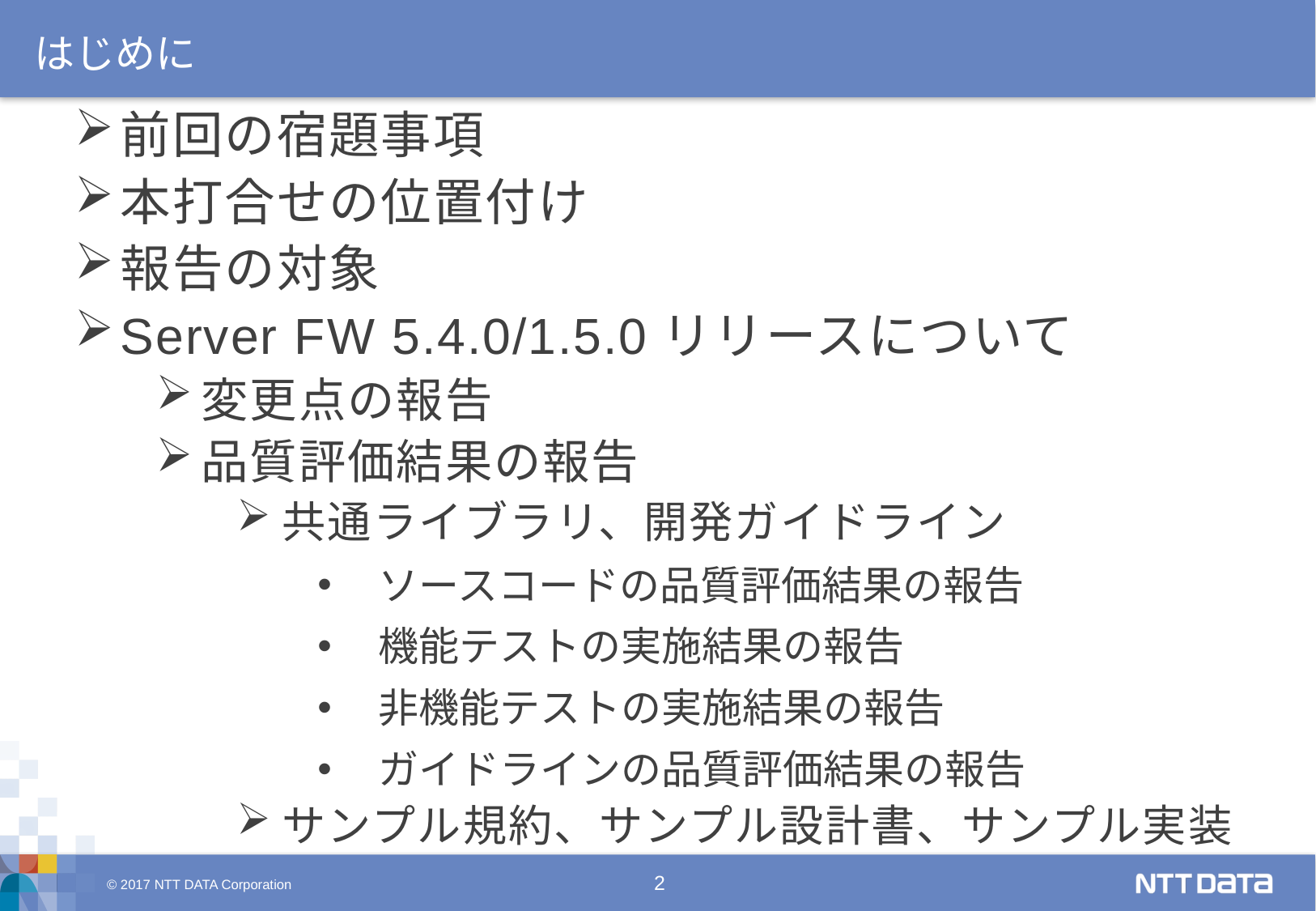

はじめに
前回の宿題事項
本打合せの位置付け
報告の対象
Server FW 5.4.0/1.5.0リリースについて
変更点の報告
品質評価結果の報告
共通ライブラリ、開発ガイドライン
ソースコードの品質評価結果の報告
機能テストの実施結果の報告
非機能テストの実施結果の報告
ガイドラインの品質評価結果の報告
サンプル規約、サンプル設計書、サンプル実装